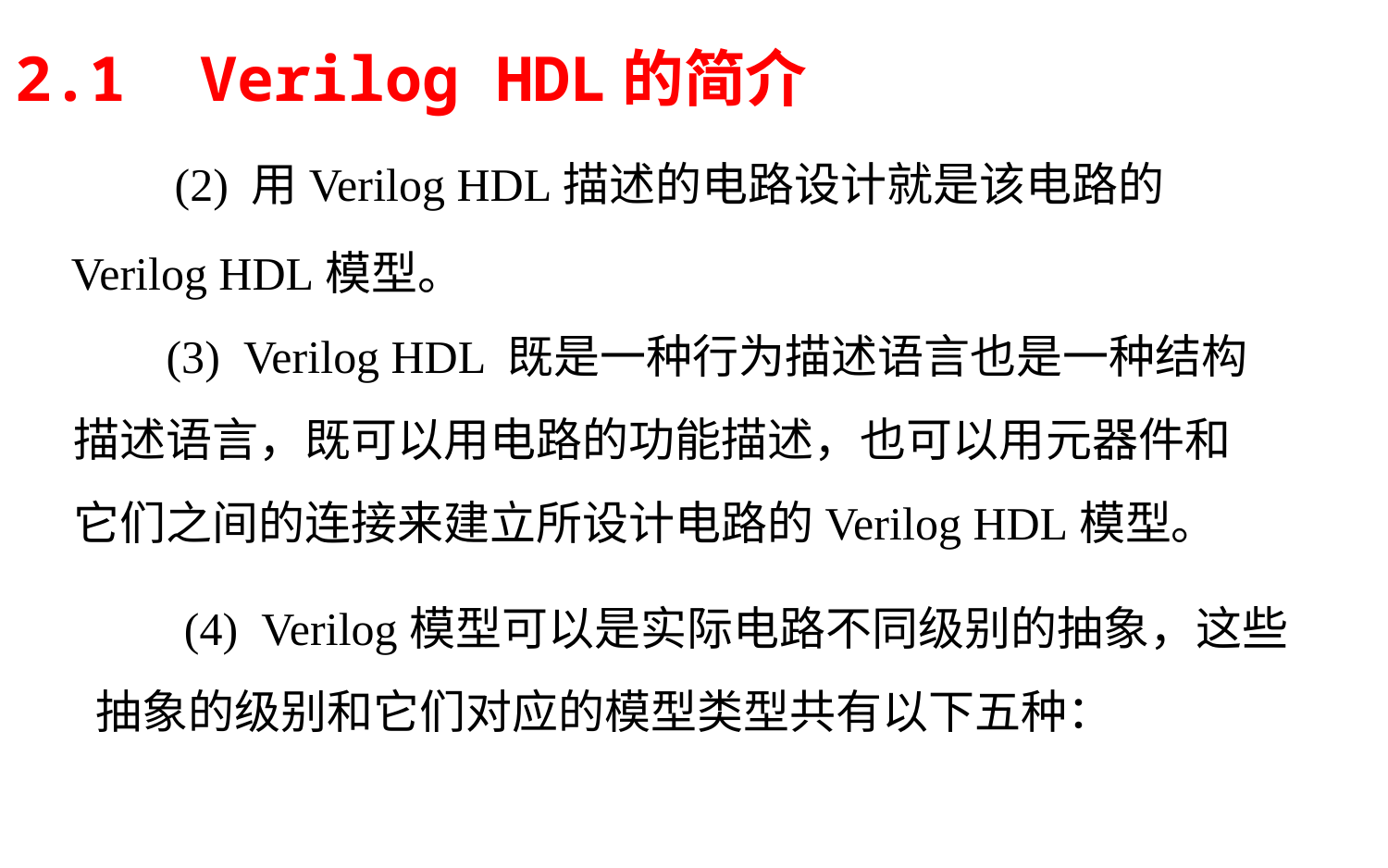

2.1  Verilog HDL的简介
# (2) 用Verilog HDL描述的电路设计就是该电路的Verilog HDL模型。
        (3)  Verilog HDL 既是一种行为描述语言也是一种结构描述语言，既可以用电路的功能描述，也可以用元器件和它们之间的连接来建立所设计电路的Verilog HDL模型。
　   (4)  Verilog模型可以是实际电路不同级别的抽象，这些抽象的级别和它们对应的模型类型共有以下五种：